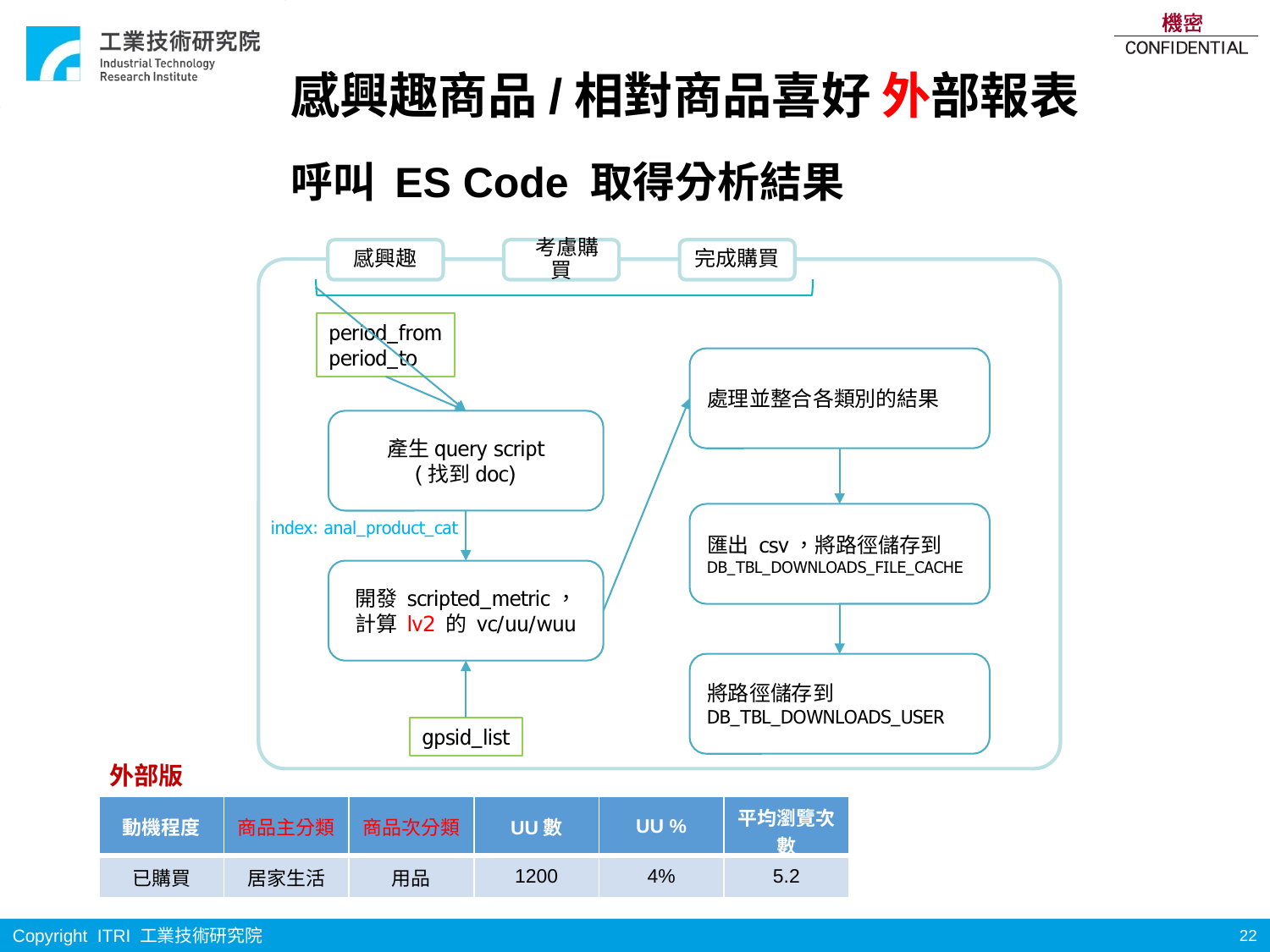

# 感興趣商品/相對商品喜好 外部報表
呼叫 ES Code 取得分析結果
感興趣
 考慮購買
完成購買

period_from
period_to
處理並整合各類別的結果
產生query script
(找到doc)
匯出 csv，將路徑儲存到DB_TBL_DOWNLOADS_FILE_CACHE
index: anal_product_cat
開發 scripted_metric，計算 lv2 的 vc/uu/wuu
將路徑儲存到
DB_TBL_DOWNLOADS_USER
gpsid_list
外部版
| 動機程度 | 商品主分類 | 商品次分類 | UU數 | UU % | 平均瀏覽次數 |
| --- | --- | --- | --- | --- | --- |
| 已購買 | 居家生活 | 用品 | 1200 | 4% | 5.2 |
22